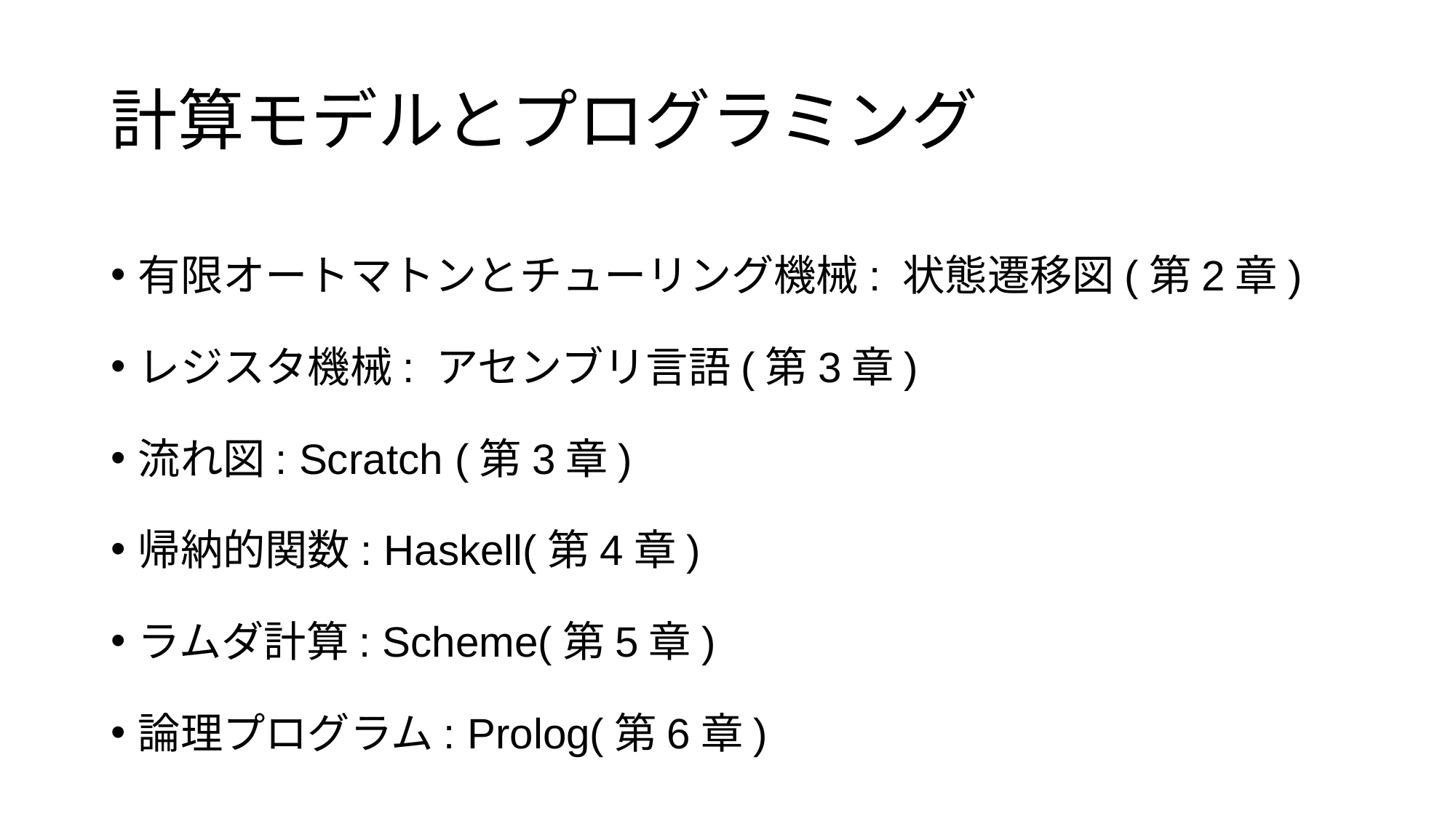

# 計算モデルとプログラミング
有限オートマトンとチューリング機械: 状態遷移図(第2章)
レジスタ機械: アセンブリ言語(第3章)
流れ図: Scratch (第3章)
帰納的関数: Haskell(第4章)
ラムダ計算: Scheme(第5章)
論理プログラム: Prolog(第6章)